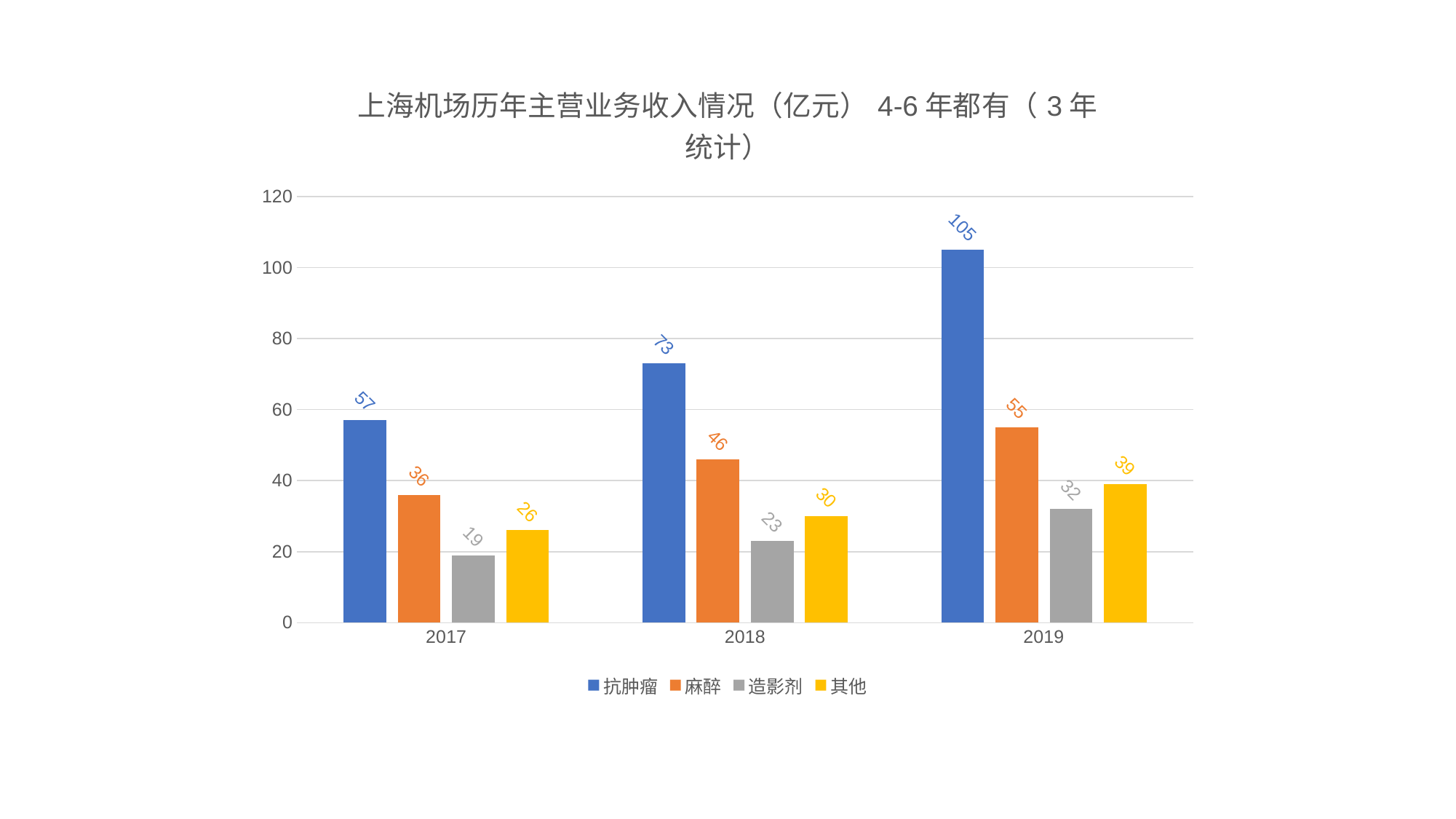

### Chart: 上海机场历年主营业务收入情况（亿元）4-6年都有（3年统计）

| Category | 抗肿瘤 | 麻醉 | 造影剂 | 其他 |
|---|---|---|---|---|
| 2017 | 57.0 | 36.0 | 19.0 | 26.0 |
| 2018 | 73.0 | 46.0 | 23.0 | 30.0 |
| 2019 | 105.0 | 55.0 | 32.0 | 39.0 |